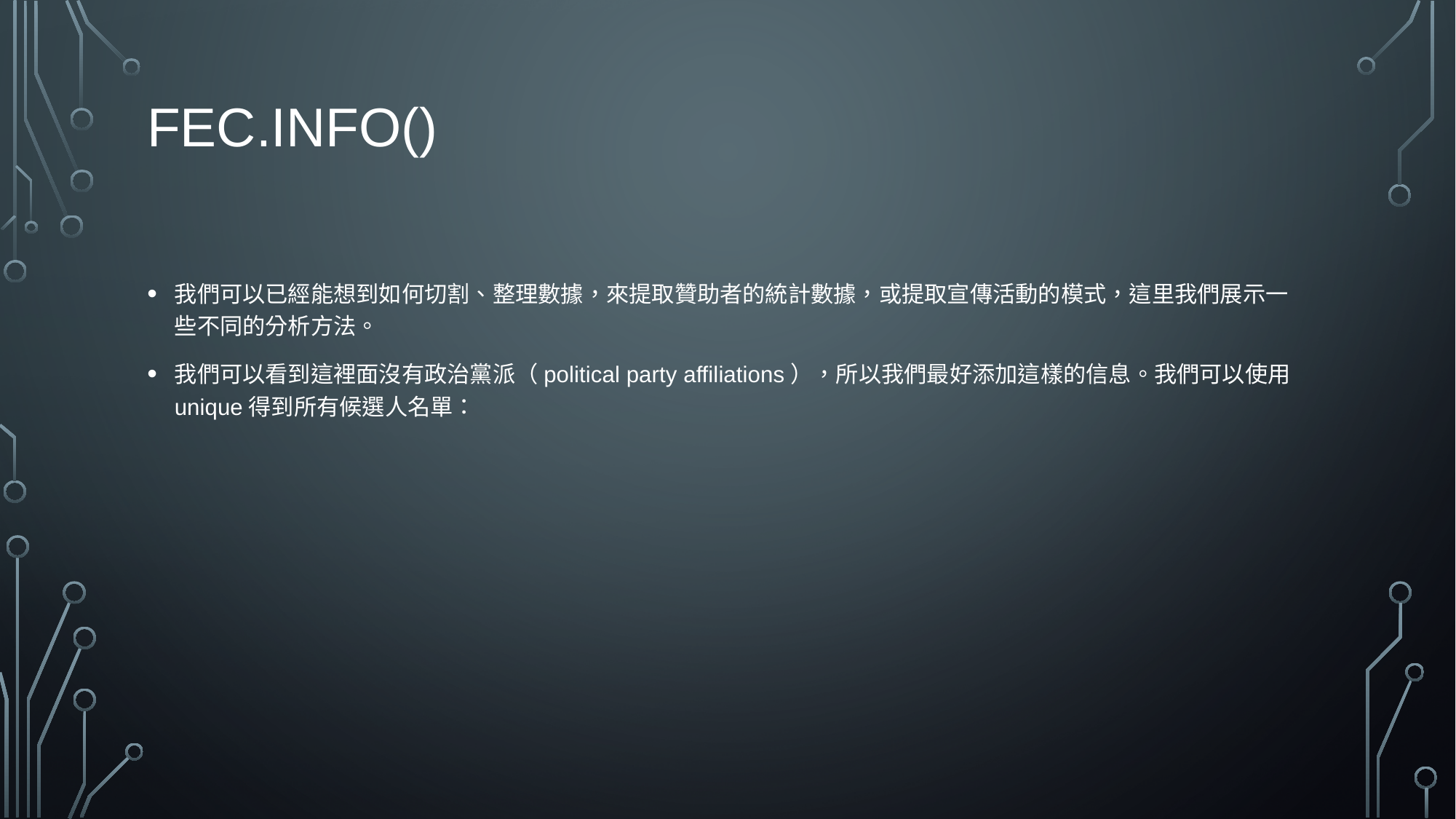

# fec.info()
我們可以已經能想到如何切割、整理數據，來提取贊助者的統計數據，或提取宣傳活動的模式，這里我們展示一些不同的分析方法。
我們可以看到這裡面沒有政治黨派（political party affiliations），所以我們最好添加這樣的信息。我們可以使用unique得到所有候選人名單：